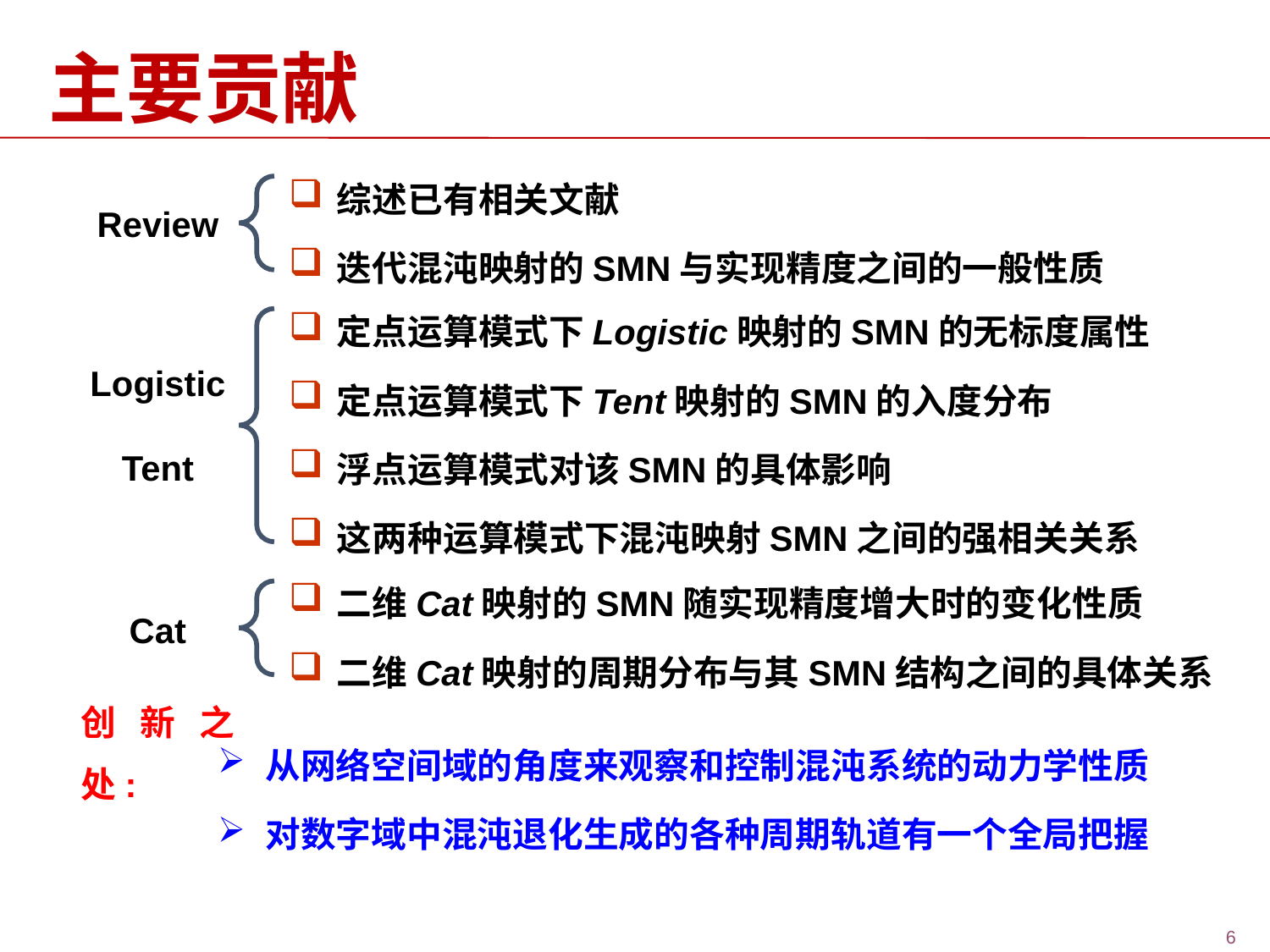

主要贡献
综述已有相关文献
迭代混沌映射的SMN与实现精度之间的一般性质

Review
定点运算模式下Logistic映射的SMN的无标度属性
定点运算模式下Tent映射的SMN的入度分布
浮点运算模式对该SMN的具体影响
这两种运算模式下混沌映射SMN之间的强相关关系

Logistic

Tent
二维Cat映射的SMN随实现精度增大时的变化性质
二维Cat映射的周期分布与其SMN结构之间的具体关系

Cat
创新之处:
从网络空间域的角度来观察和控制混沌系统的动力学性质
对数字域中混沌退化生成的各种周期轨道有一个全局把握

6